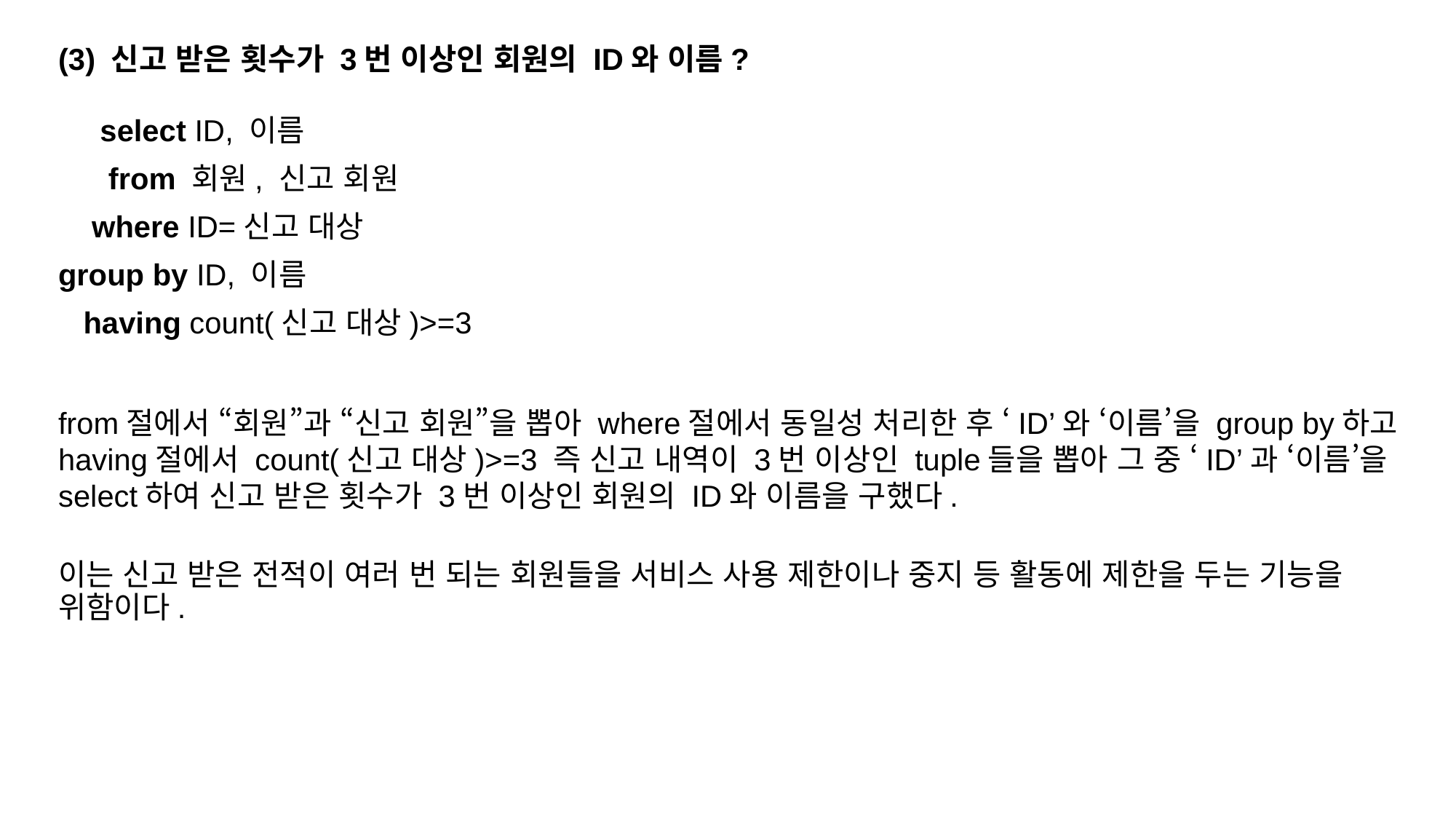

(3) 신고 받은 횟수가 3번 이상인 회원의 ID와 이름?

     select ID, 이름
      from 회원, 신고 회원
    where ID=신고 대상
group by ID, 이름
   having count(신고 대상)>=3

from절에서 “회원”과 “신고 회원”을 뽑아 where절에서 동일성 처리한 후 ‘ID’와 ‘이름’을 group by하고 having절에서 count(신고 대상)>=3 즉 신고 내역이 3번 이상인 tuple들을 뽑아 그 중 ‘ID’과 ‘이름’을 select하여 신고 받은 횟수가 3번 이상인 회원의 ID와 이름을 구했다.

이는 신고 받은 전적이 여러 번 되는 회원들을 서비스 사용 제한이나 중지 등 활동에 제한을 두는 기능을 위함이다.